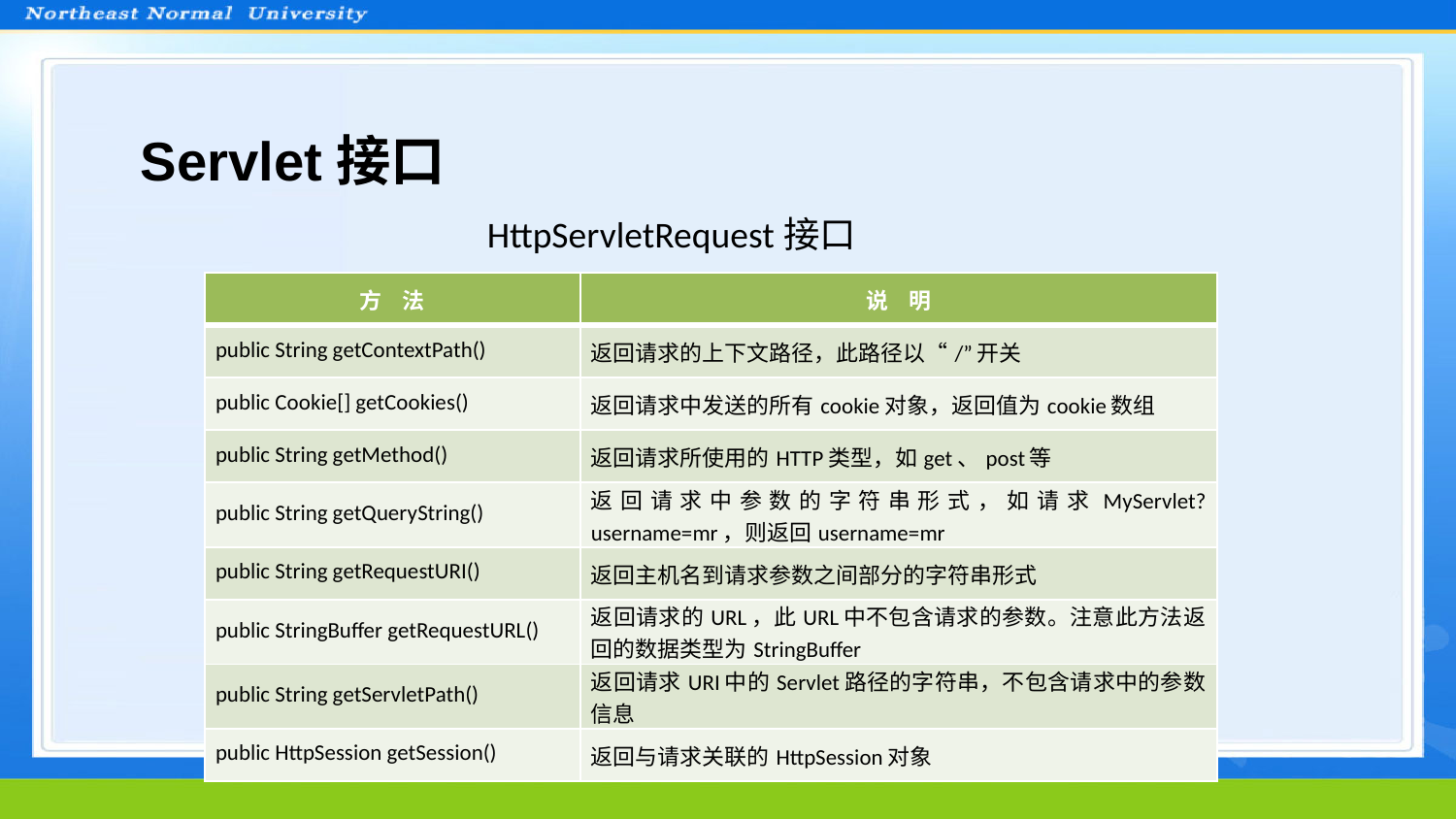

Servlet接口
 HttpServletRequest接口
| 方 法 | 说 明 |
| --- | --- |
| public String getContextPath() | 返回请求的上下文路径，此路径以“/”开关 |
| public Cookie[] getCookies() | 返回请求中发送的所有cookie对象，返回值为cookie数组 |
| public String getMethod() | 返回请求所使用的HTTP类型，如get、post等 |
| public String getQueryString() | 返回请求中参数的字符串形式，如请求MyServlet?username=mr，则返回username=mr |
| public String getRequestURI() | 返回主机名到请求参数之间部分的字符串形式 |
| public StringBuffer getRequestURL() | 返回请求的URL，此URL中不包含请求的参数。注意此方法返回的数据类型为StringBuffer |
| public String getServletPath() | 返回请求URI中的Servlet路径的字符串，不包含请求中的参数信息 |
| public HttpSession getSession() | 返回与请求关联的HttpSession对象 |